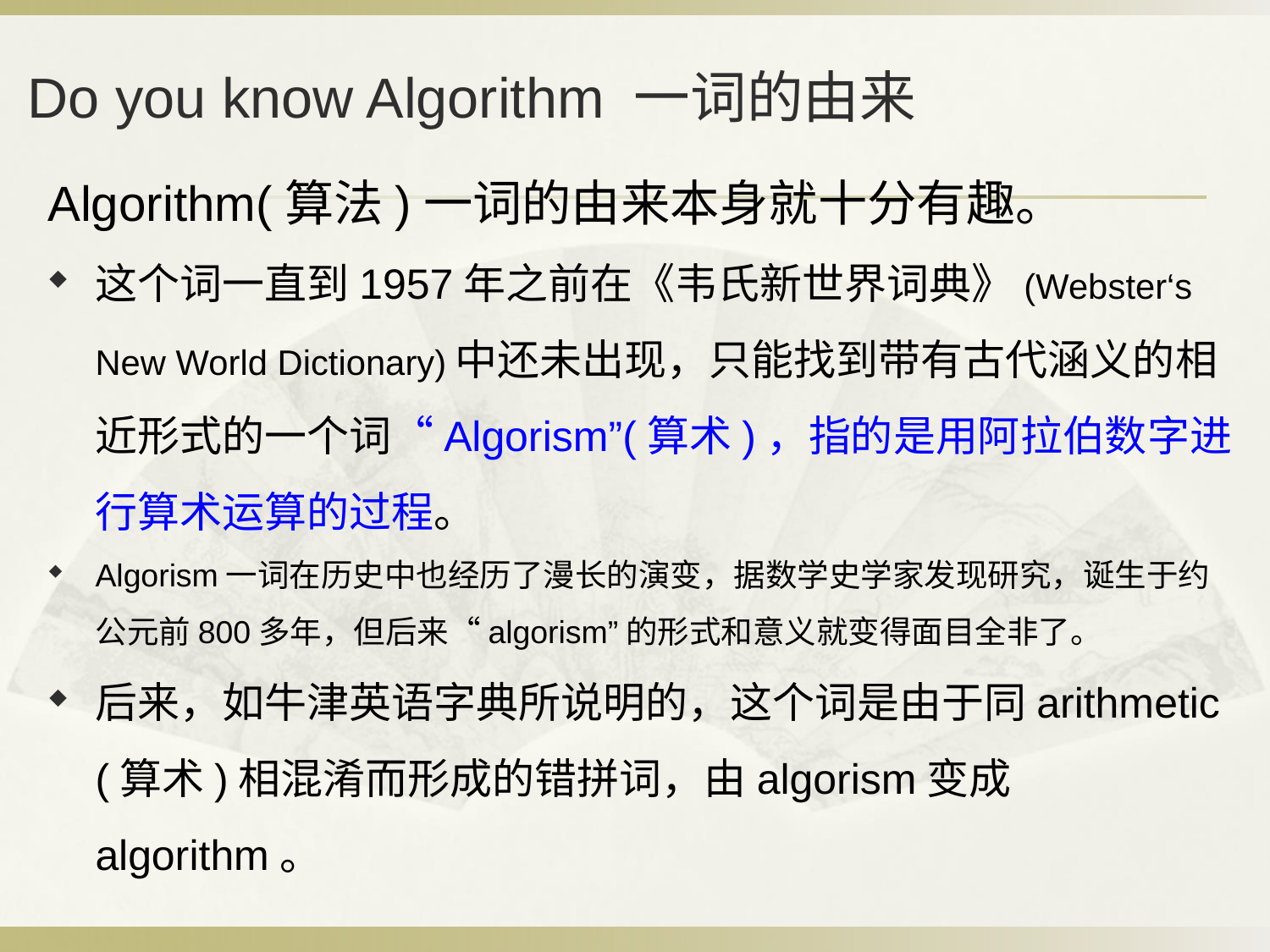

# Do you know Algorithm 一词的由来
Algorithm(算法)一词的由来本身就十分有趣。
这个词一直到1957年之前在《韦氏新世界词典》(Webster‘s New World Dictionary)中还未出现，只能找到带有古代涵义的相近形式的一个词“Algorism”(算术)，指的是用阿拉伯数字进行算术运算的过程。
Algorism一词在历史中也经历了漫长的演变，据数学史学家发现研究，诞生于约公元前800多年，但后来“algorism”的形式和意义就变得面目全非了。
后来，如牛津英语字典所说明的，这个词是由于同arithmetic (算术)相混淆而形成的错拼词，由algorism变成algorithm。